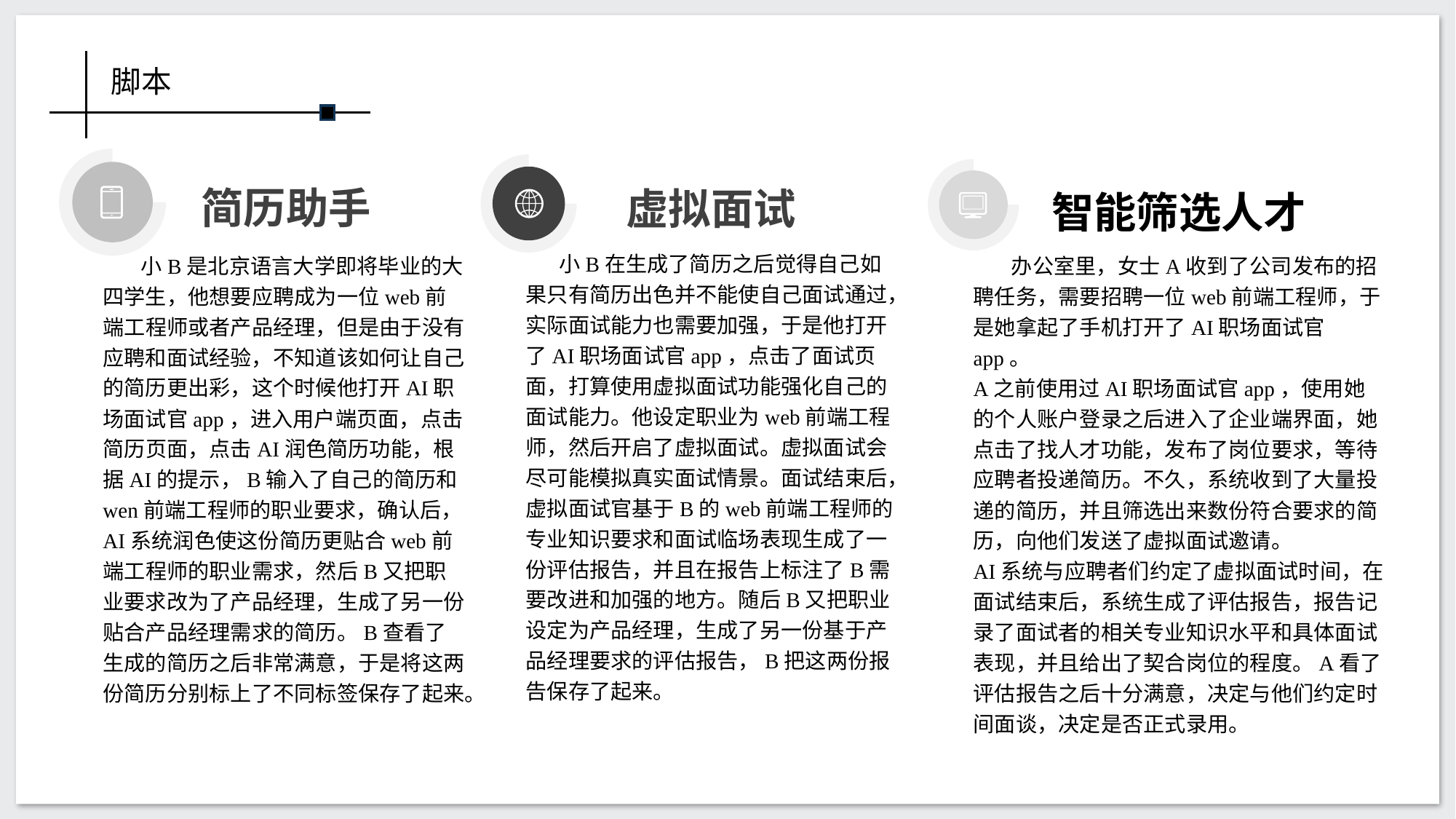

脚本

简历助手
       小B是北京语言大学即将毕业的大四学生，他想要应聘成为一位web前端工程师或者产品经理，但是由于没有应聘和面试经验，不知道该如何让自己的简历更出彩，这个时候他打开AI职场面试官app，进入用户端页面，点击简历页面，点击AI润色简历功能，根据AI的提示，B输入了自己的简历和wen前端工程师的职业要求，确认后，AI系统润色使这份简历更贴合web前端工程师的职业需求，然后B又把职业要求改为了产品经理，生成了另一份贴合产品经理需求的简历。B查看了生成的简历之后非常满意，于是将这两份简历分别标上了不同标签保存了起来。
虚拟面试
      小B在生成了简历之后觉得自己如果只有简历出色并不能使自己面试通过，实际面试能力也需要加强，于是他打开了AI职场面试官app，点击了面试页面，打算使用虚拟面试功能强化自己的面试能力。他设定职业为web前端工程师，然后开启了虚拟面试。虚拟面试会尽可能模拟真实面试情景。面试结束后，虚拟面试官基于B的web前端工程师的专业知识要求和面试临场表现生成了一份评估报告，并且在报告上标注了B需要改进和加强的地方。随后B又把职业设定为产品经理，生成了另一份基于产品经理要求的评估报告，B把这两份报告保存了起来。
智能筛选人才
       办公室里，女士A收到了公司发布的招聘任务，需要招聘一位web前端工程师，于是她拿起了手机打开了AI职场面试官app。
A之前使用过AI职场面试官app，使用她的个人账户登录之后进入了企业端界面，她点击了找人才功能，发布了岗位要求，等待应聘者投递简历。不久，系统收到了大量投递的简历，并且筛选出来数份符合要求的简历，向他们发送了虚拟面试邀请。
AI系统与应聘者们约定了虚拟面试时间，在面试结束后，系统生成了评估报告，报告记录了面试者的相关专业知识水平和具体面试表现，并且给出了契合岗位的程度。A看了评估报告之后十分满意，决定与他们约定时间面谈，决定是否正式录用。